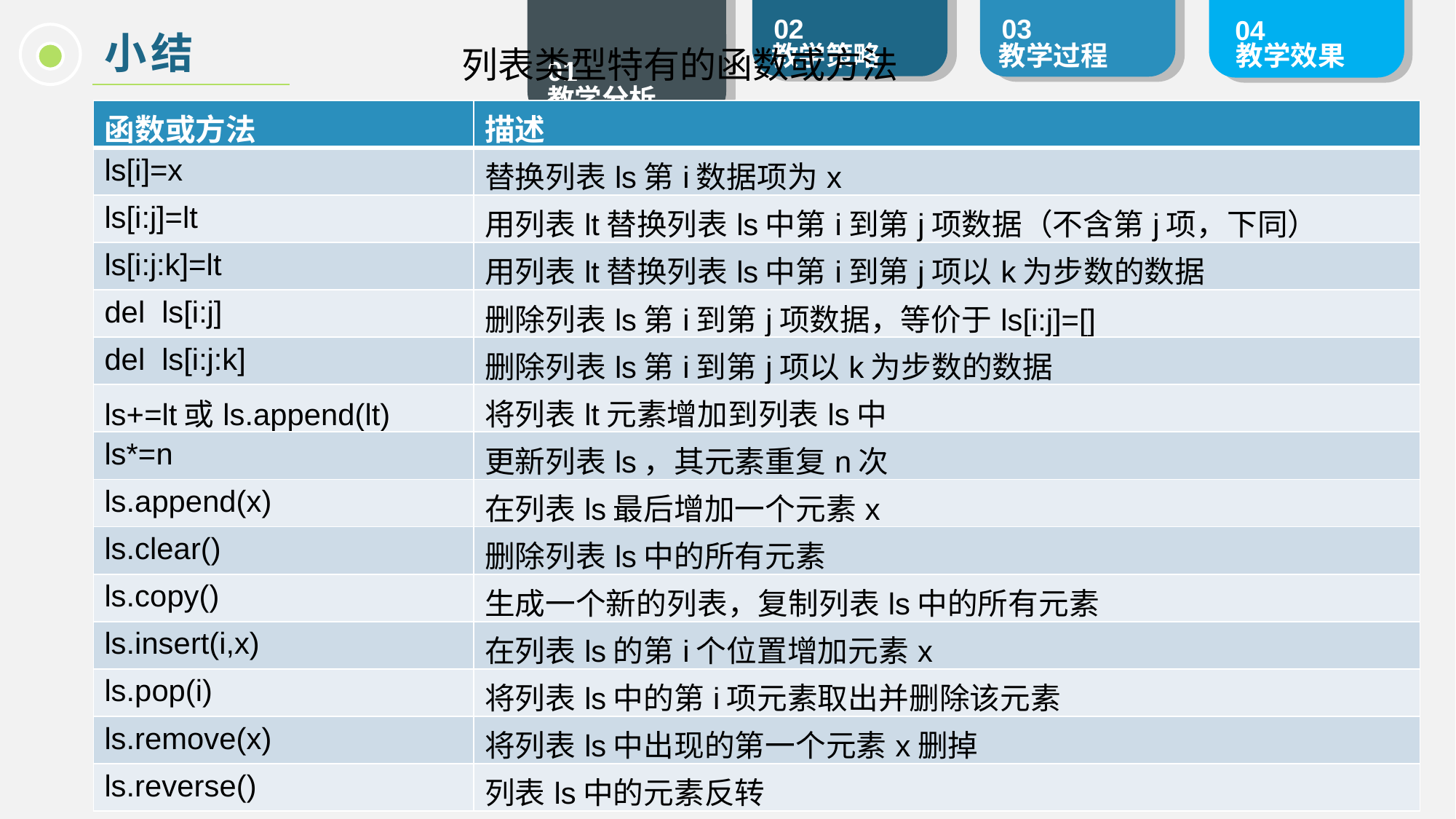

小结

列表类型特有的函数或方法
| 函数或方法 | 描述 |
| --- | --- |
| ls[i]=x | 替换列表ls第i数据项为x |
| ls[i:j]=lt | 用列表lt替换列表ls中第i到第j项数据（不含第j项，下同） |
| ls[i:j:k]=lt | 用列表lt替换列表ls中第i到第j项以k为步数的数据 |
| del ls[i:j] | 删除列表ls第i到第j项数据，等价于ls[i:j]=[] |
| del ls[i:j:k] | 删除列表ls第i到第j项以k为步数的数据 |
| ls+=lt或ls.append(lt) | 将列表lt元素增加到列表ls中 |
| ls\*=n | 更新列表ls，其元素重复n次 |
| ls.append(x) | 在列表ls最后增加一个元素x |
| ls.clear() | 删除列表ls中的所有元素 |
| ls.copy() | 生成一个新的列表，复制列表ls中的所有元素 |
| ls.insert(i,x) | 在列表ls的第i个位置增加元素x |
| ls.pop(i) | 将列表ls中的第i项元素取出并删除该元素 |
| ls.remove(x) | 将列表ls中出现的第一个元素x删掉 |
| ls.reverse() | 列表ls中的元素反转 |